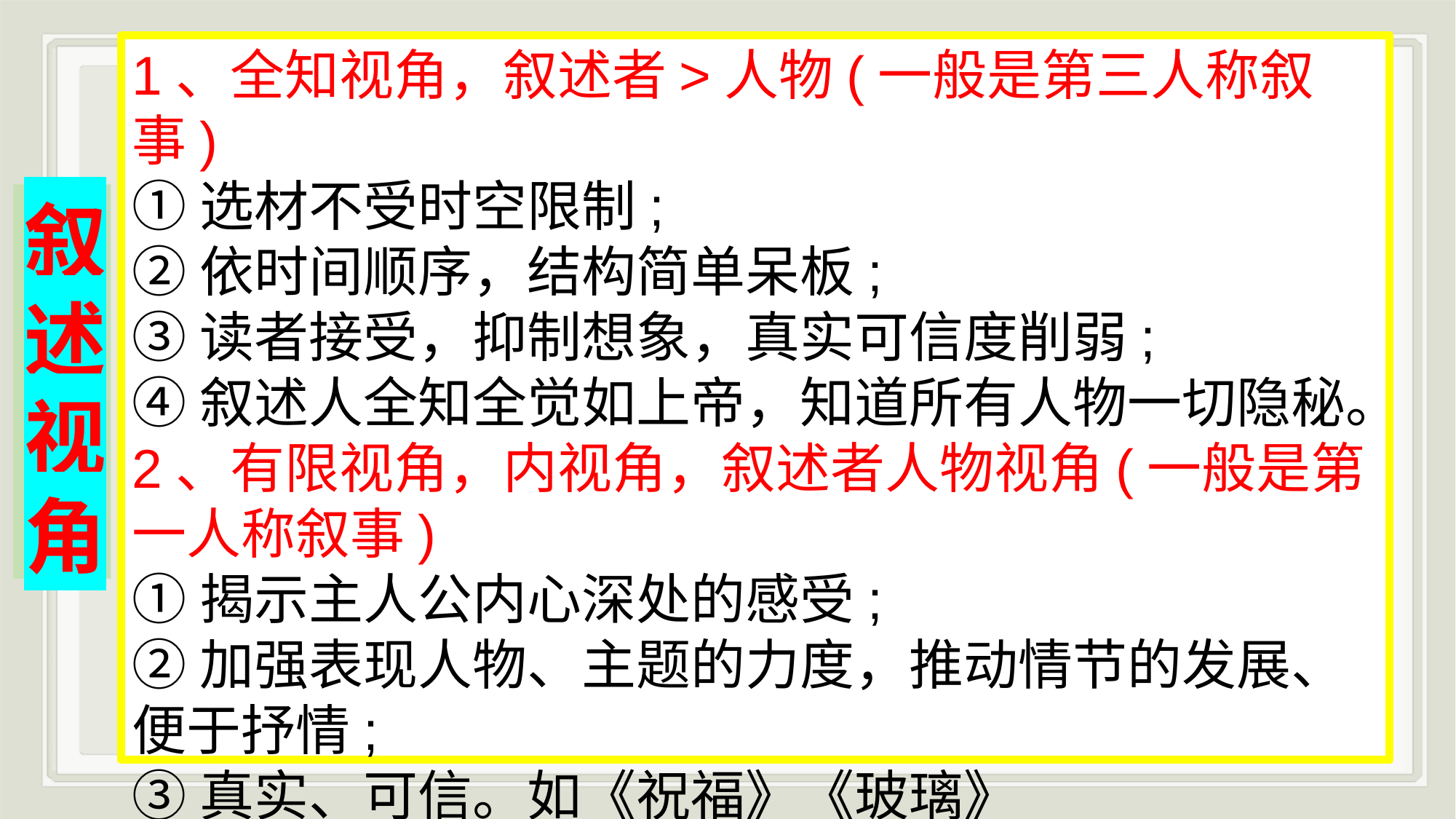

1、全知视角，叙述者>人物(一般是第三人称叙事)
①选材不受时空限制;
②依时间顺序，结构简单呆板;
③读者接受，抑制想象，真实可信度削弱;
④叙述人全知全觉如上帝，知道所有人物一切隐秘。
2、有限视角，内视角，叙述者人物视角(一般是第一人称叙事)
①揭示主人公内心深处的感受;②加强表现人物、主题的力度，推动情节的发展、便于抒情;
③真实、可信。如《祝福》《玻璃》
叙述视角